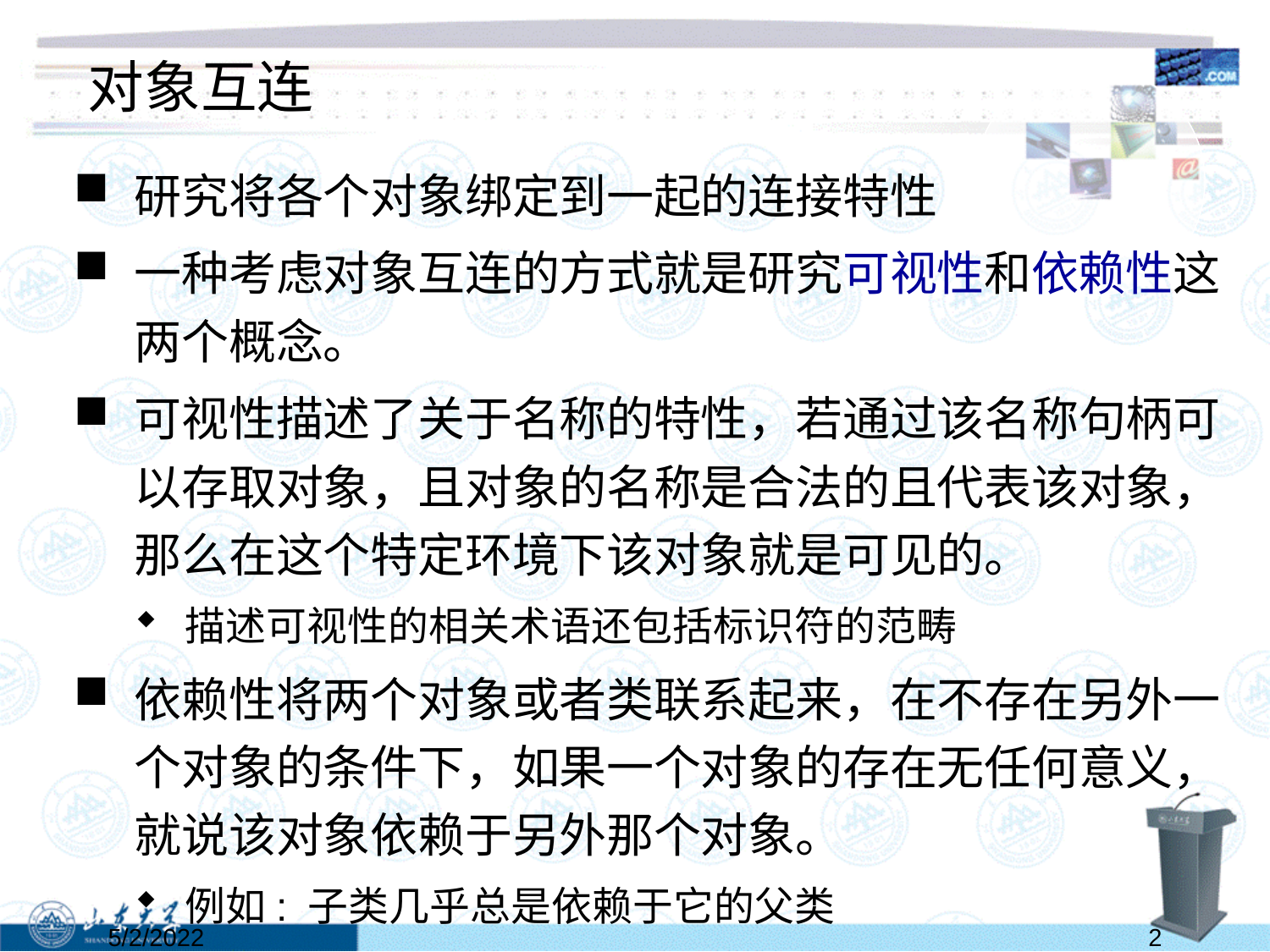

# 对象互连
研究将各个对象绑定到一起的连接特性
一种考虑对象互连的方式就是研究可视性和依赖性这两个概念。
可视性描述了关于名称的特性，若通过该名称句柄可以存取对象，且对象的名称是合法的且代表该对象，那么在这个特定环境下该对象就是可见的。
描述可视性的相关术语还包括标识符的范畴
依赖性将两个对象或者类联系起来，在不存在另外一个对象的条件下，如果一个对象的存在无任何意义，就说该对象依赖于另外那个对象。
例如: 子类几乎总是依赖于它的父类
5/2/2022
2